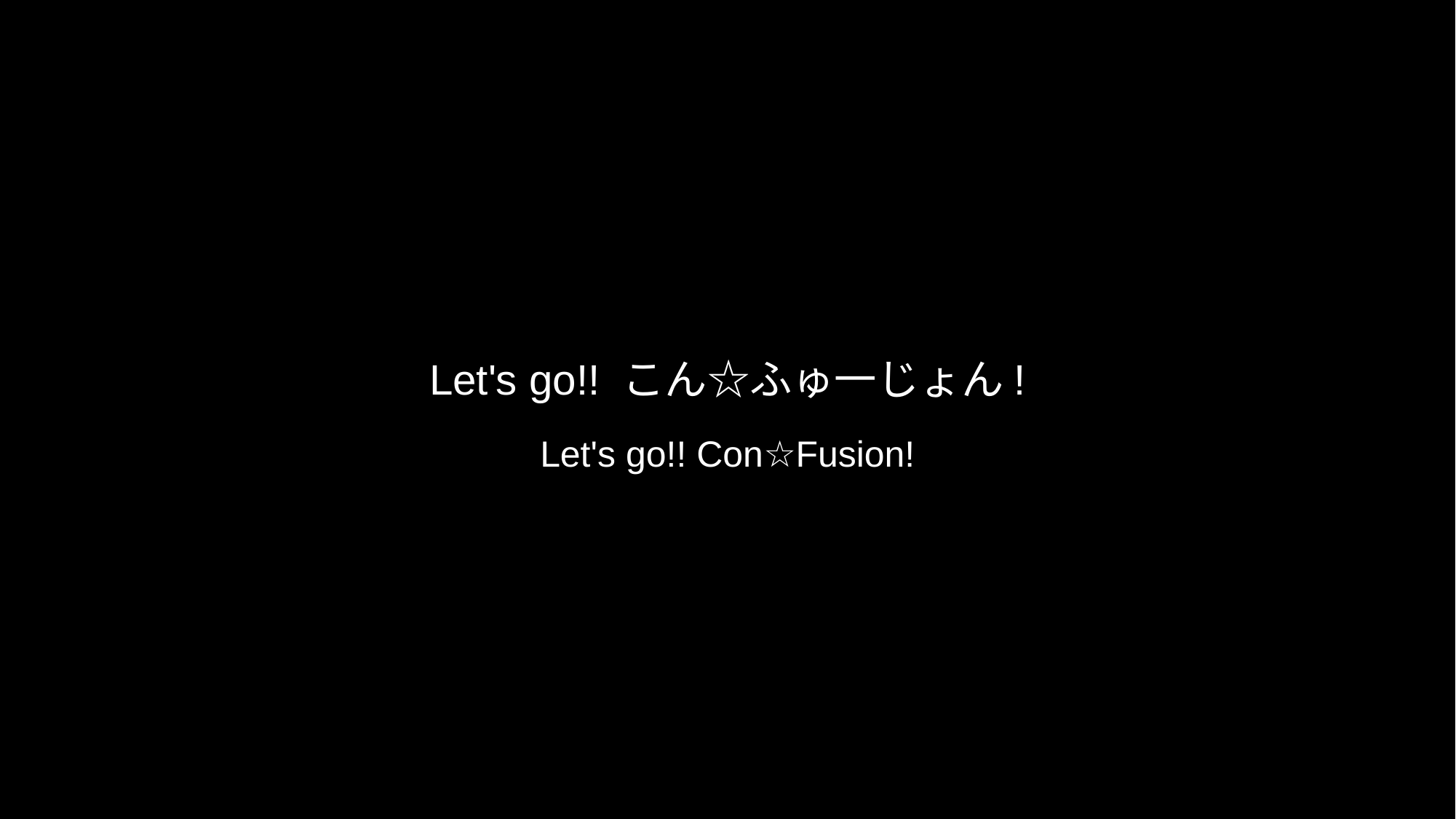

# Let's go!! こん☆ふゅ一じょん!
Let's go!! Con☆Fusion!